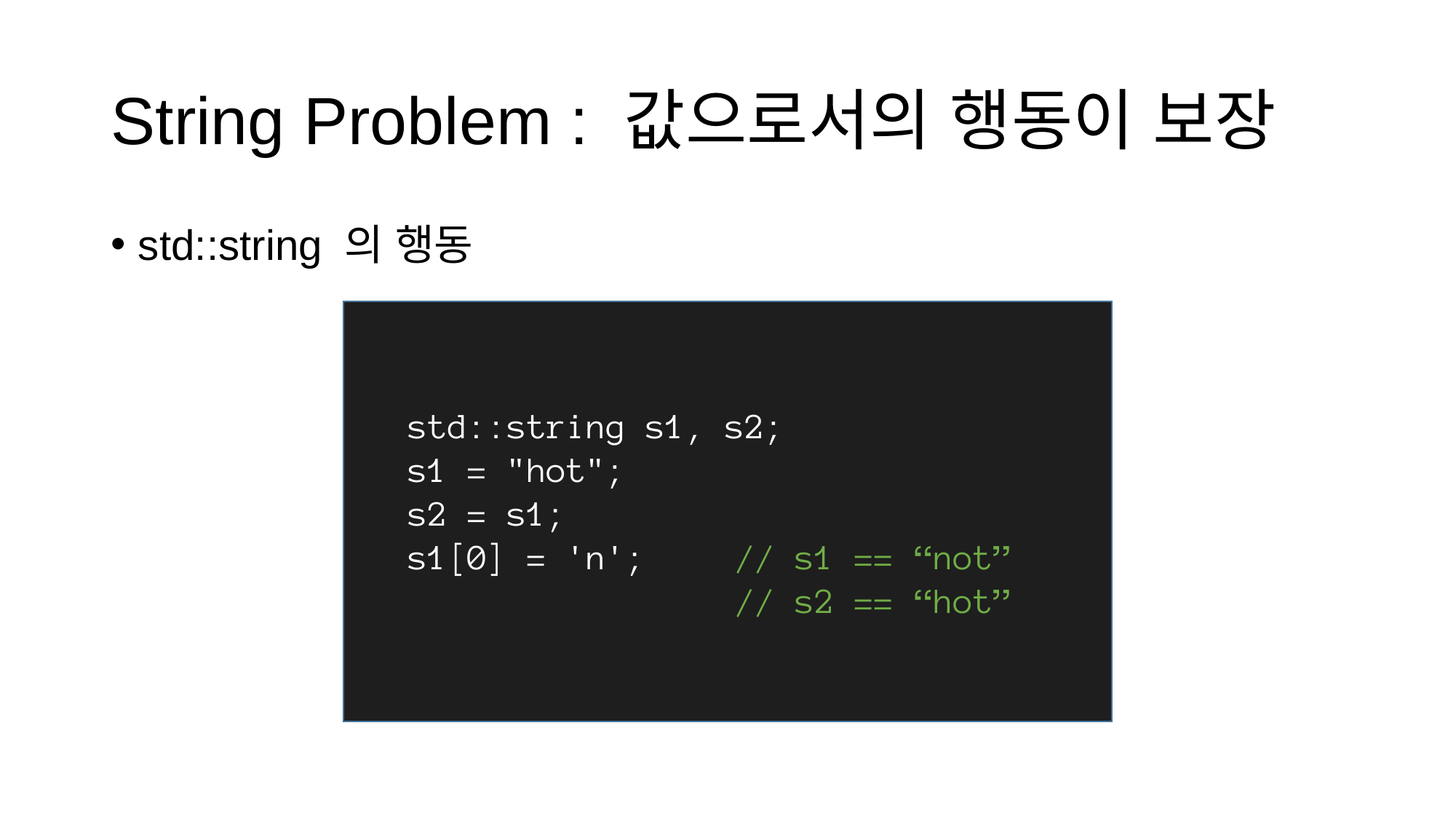

# String Problem : 값으로서의 행동이 보장
std::string 의 행동
std::string s1, s2;
s1 = "hot";
s2 = s1;
s1[0] = 'n'; 	// s1 == “not”
			// s2 == “hot”